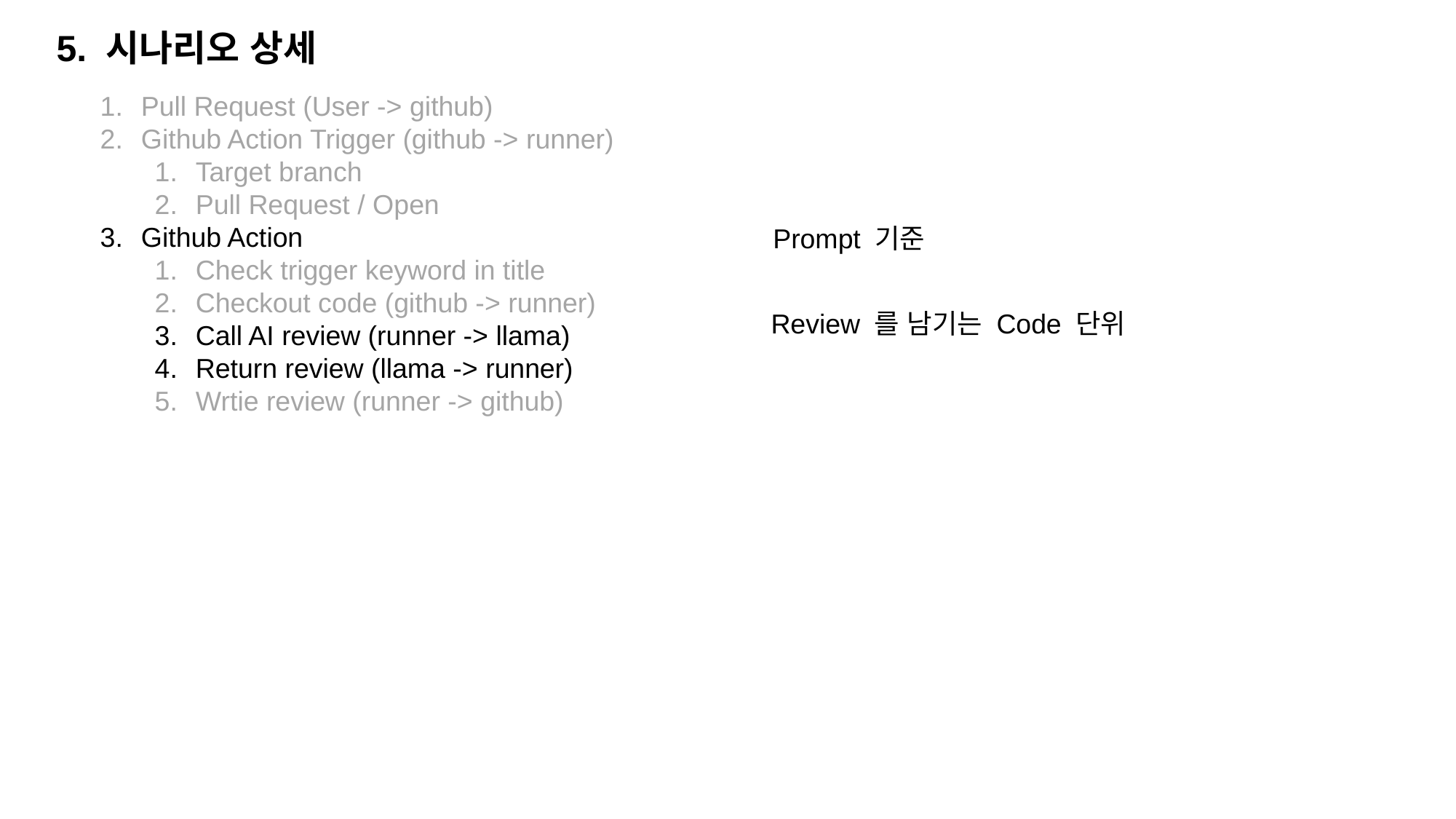

5. 시나리오 상세
Pull Request (User -> github)
Github Action Trigger (github -> runner)
Target branch
Pull Request / Open
Github Action
Check trigger keyword in title
Checkout code (github -> runner)
Call AI review (runner -> llama)
Return review (llama -> runner)
Wrtie review (runner -> github)

Prompt 기준
Review 를 남기는 Code 단위